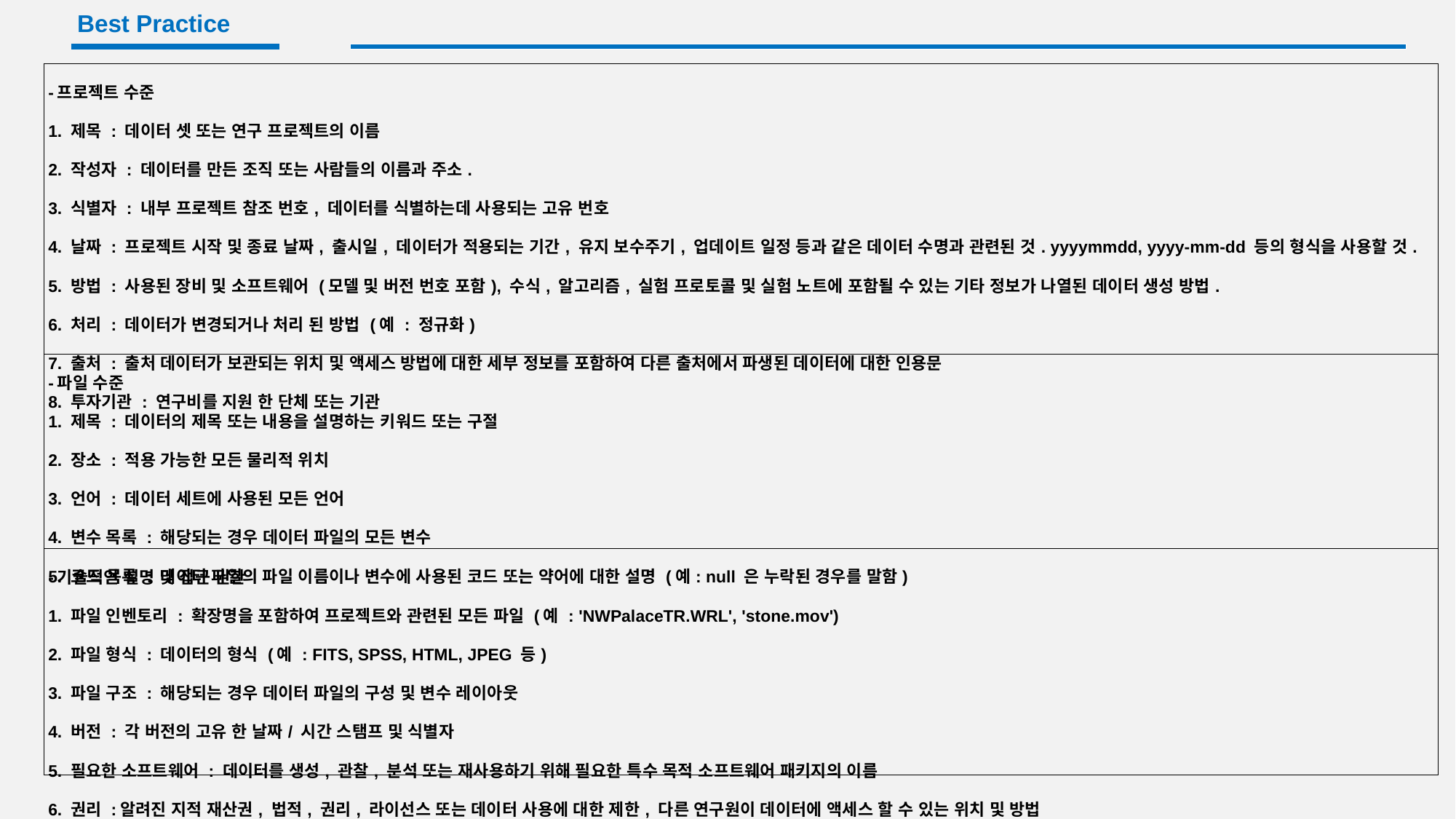

Best Practice

| -프로젝트 수준 1. 제목 : 데이터 셋 또는 연구 프로젝트의 이름 2. 작성자 : 데이터를 만든 조직 또는 사람들의 이름과 주소. 3. 식별자 : 내부 프로젝트 참조 번호, 데이터를 식별하는데 사용되는 고유 번호 4. 날짜 : 프로젝트 시작 및 종료 날짜, 출시일, 데이터가 적용되는 기간, 유지 보수주기, 업데이트 일정 등과 같은 데이터 수명과 관련된 것. yyyymmdd, yyyy-mm-dd 등의 형식을 사용할 것. 5. 방법 : 사용된 장비 및 소프트웨어 (모델 및 버전 번호 포함), 수식, 알고리즘, 실험 프로토콜 및 실험 노트에 포함될 수 있는 기타 정보가 나열된 데이터 생성 방법. 6. 처리 : 데이터가 변경되거나 처리 된 방법 (예 : 정규화) 7. 출처 : 출처 데이터가 보관되는 위치 및 액세스 방법에 대한 세부 정보를 포함하여 다른 출처에서 파생된 데이터에 대한 인용문 8. 투자기관 : 연구비를 지원 한 단체 또는 기관 |
| --- |
| -파일 수준 1. 제목 : 데이터의 제목 또는 내용을 설명하는 키워드 또는 구절 2. 장소 : 적용 가능한 모든 물리적 위치 3. 언어 : 데이터 세트에 사용된 모든 언어 4. 변수 목록 : 해당되는 경우 데이터 파일의 모든 변수 5. 코드 목록 : 데이터 파일의 파일 이름이나 변수에 사용된 코드 또는 약어에 대한 설명 (예: null 은 누락된 경우를 말함) |
| -기술적인 설명 및 접근 권한 1. 파일 인벤토리 : 확장명을 포함하여 프로젝트와 관련된 모든 파일 (예 : 'NWPalaceTR.WRL', 'stone.mov') 2. 파일 형식 : 데이터의 형식 (예 : FITS, SPSS, HTML, JPEG 등) 3. 파일 구조 : 해당되는 경우 데이터 파일의 구성 및 변수 레이아웃 4. 버전 : 각 버전의 고유 한 날짜/ 시간 스탬프 및 식별자 5. 필요한 소프트웨어 : 데이터를 생성, 관찰, 분석 또는 재사용하기 위해 필요한 특수 목적 소프트웨어 패키지의 이름 6. 권리 :알려진 지적 재산권, 법적, 권리, 라이선스 또는 데이터 사용에 대한 제한, 다른 연구원이 데이터에 액세스 할 수 있는 위치 및 방법 |